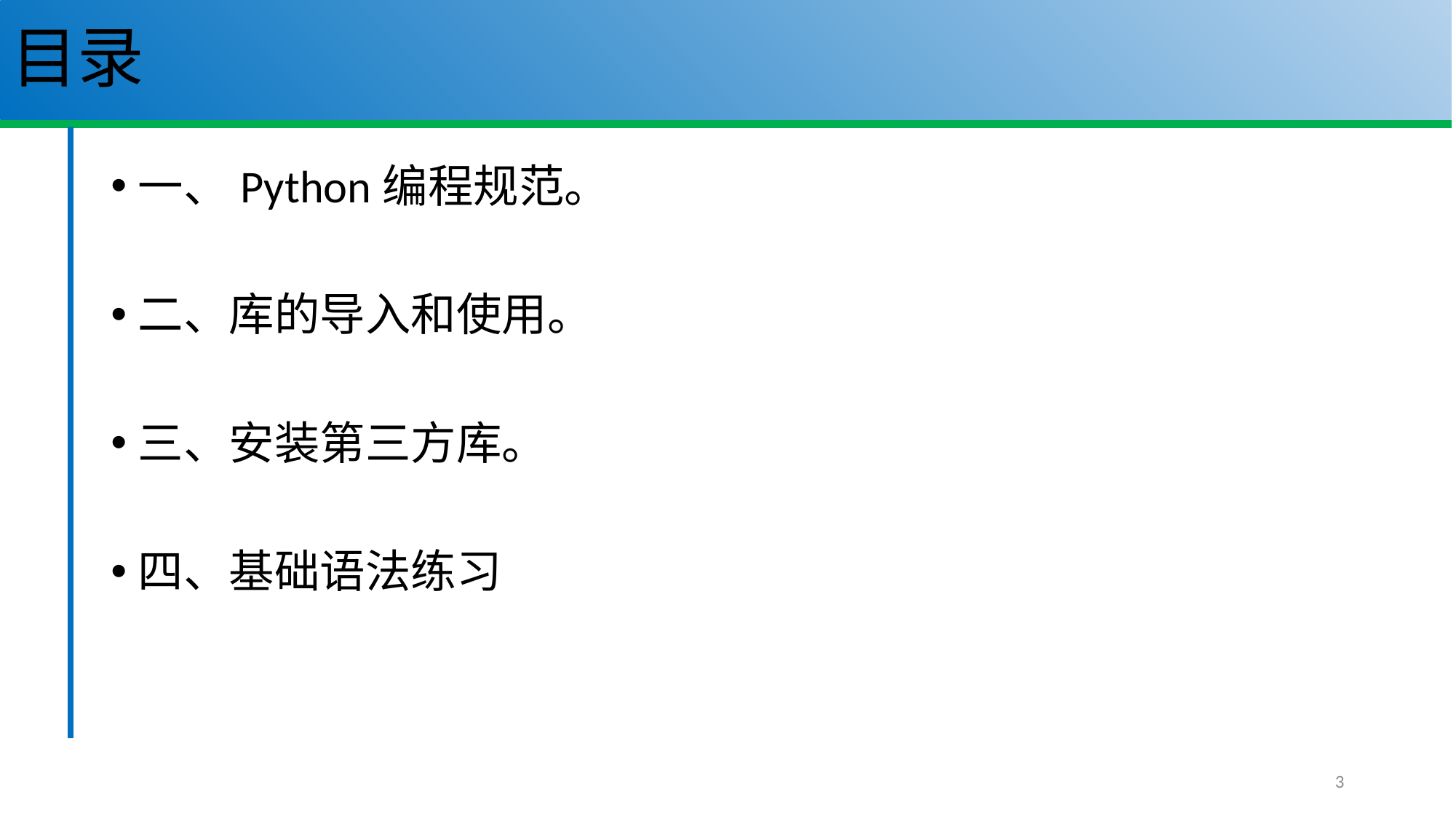

# 目录
一、Python编程规范。

二、库的导入和使用。

三、安装第三方库。

四、基础语法练习

3